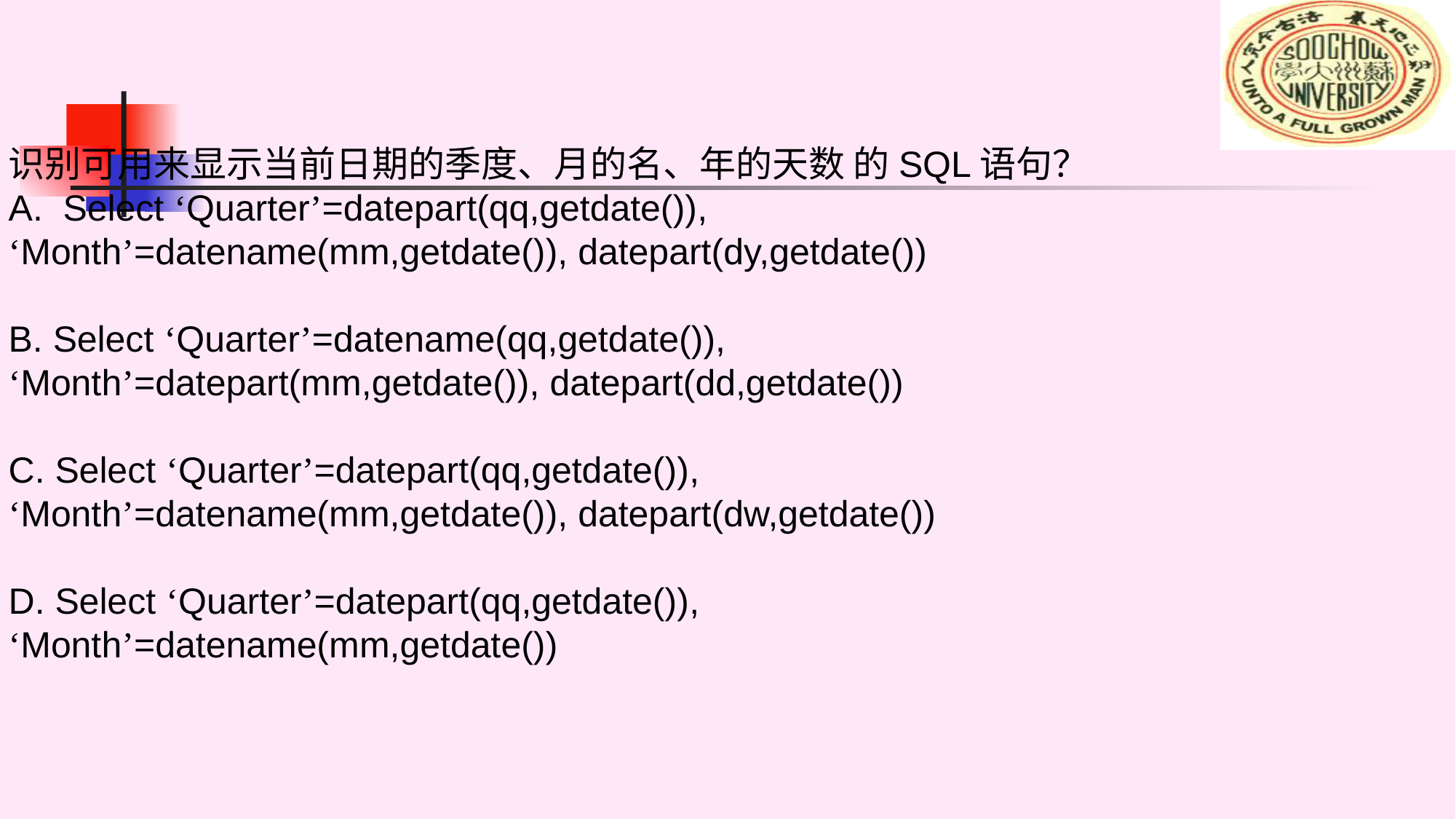

识别可用来显示当前日期的季度、月的名、年的天数 的SQL语句？
Select ‘Quarter’=datepart(qq,getdate()),
‘Month’=datename(mm,getdate()), datepart(dy,getdate())

B. Select ‘Quarter’=datename(qq,getdate()),
‘Month’=datepart(mm,getdate()), datepart(dd,getdate())

C. Select ‘Quarter’=datepart(qq,getdate()),
‘Month’=datename(mm,getdate()), datepart(dw,getdate())

D. Select ‘Quarter’=datepart(qq,getdate()),
‘Month’=datename(mm,getdate())